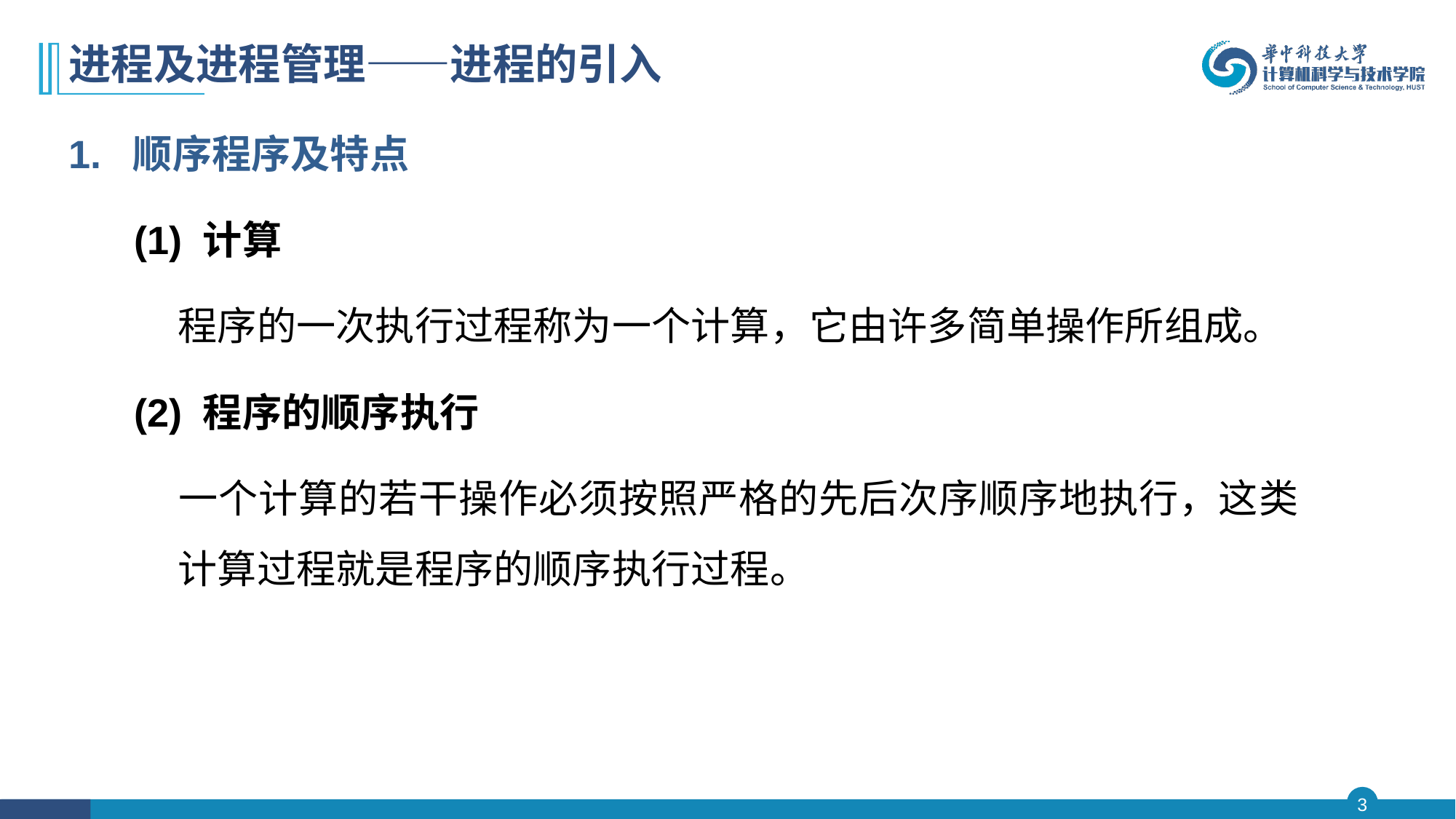

# 进程及进程管理——进程的引入
1.  顺序程序及特点
      (1) 计算
	程序的一次执行过程称为一个计算，它由许多简单操作所组成。
      (2) 程序的顺序执行
	一个计算的若干操作必须按照严格的先后次序顺序地执行，这类		计算过程就是程序的顺序执行过程。